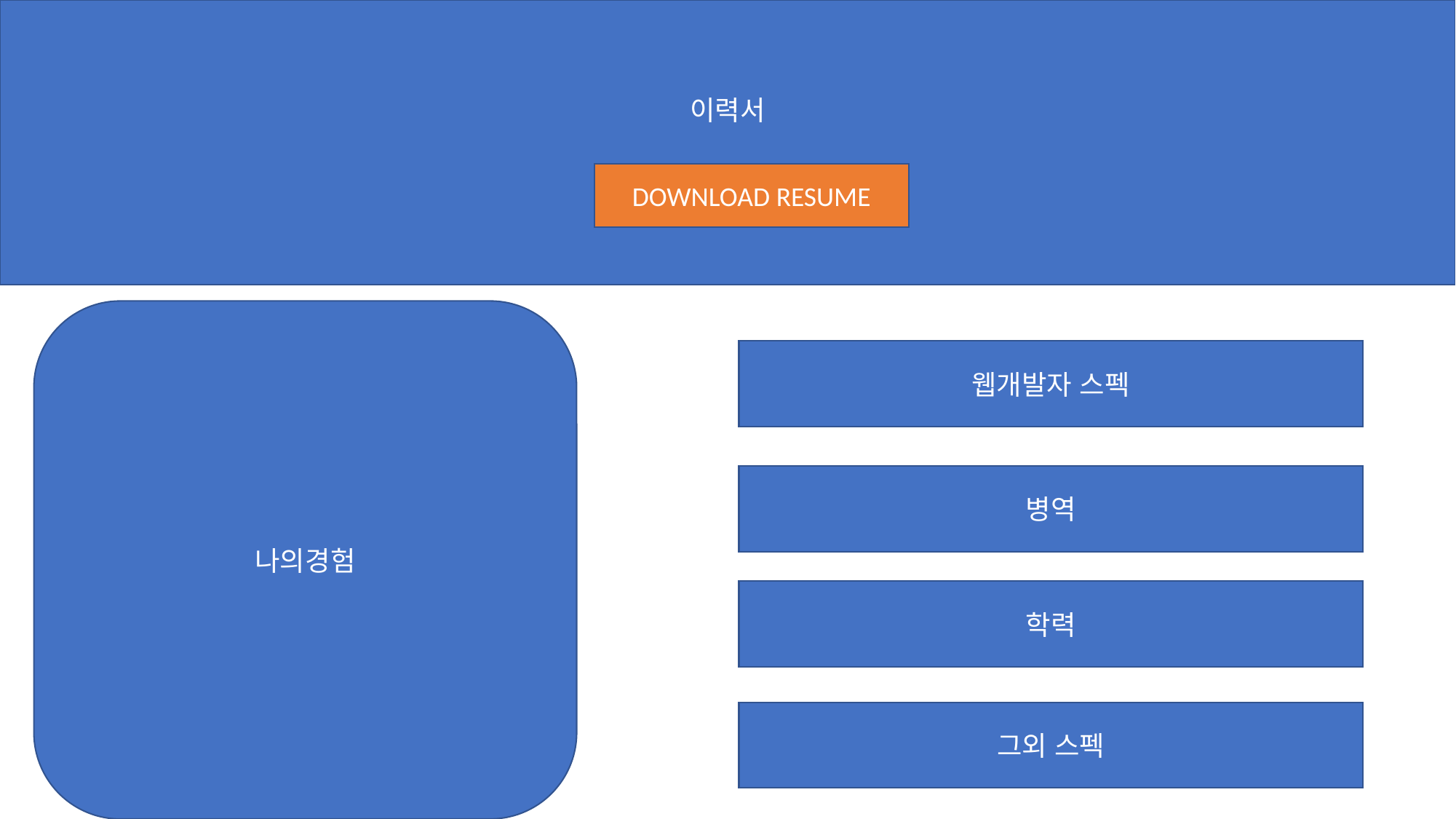

이력서

DOWNLOAD RESUME
나의경험
웹개발자 스펙
병역
학력
그외 스펙